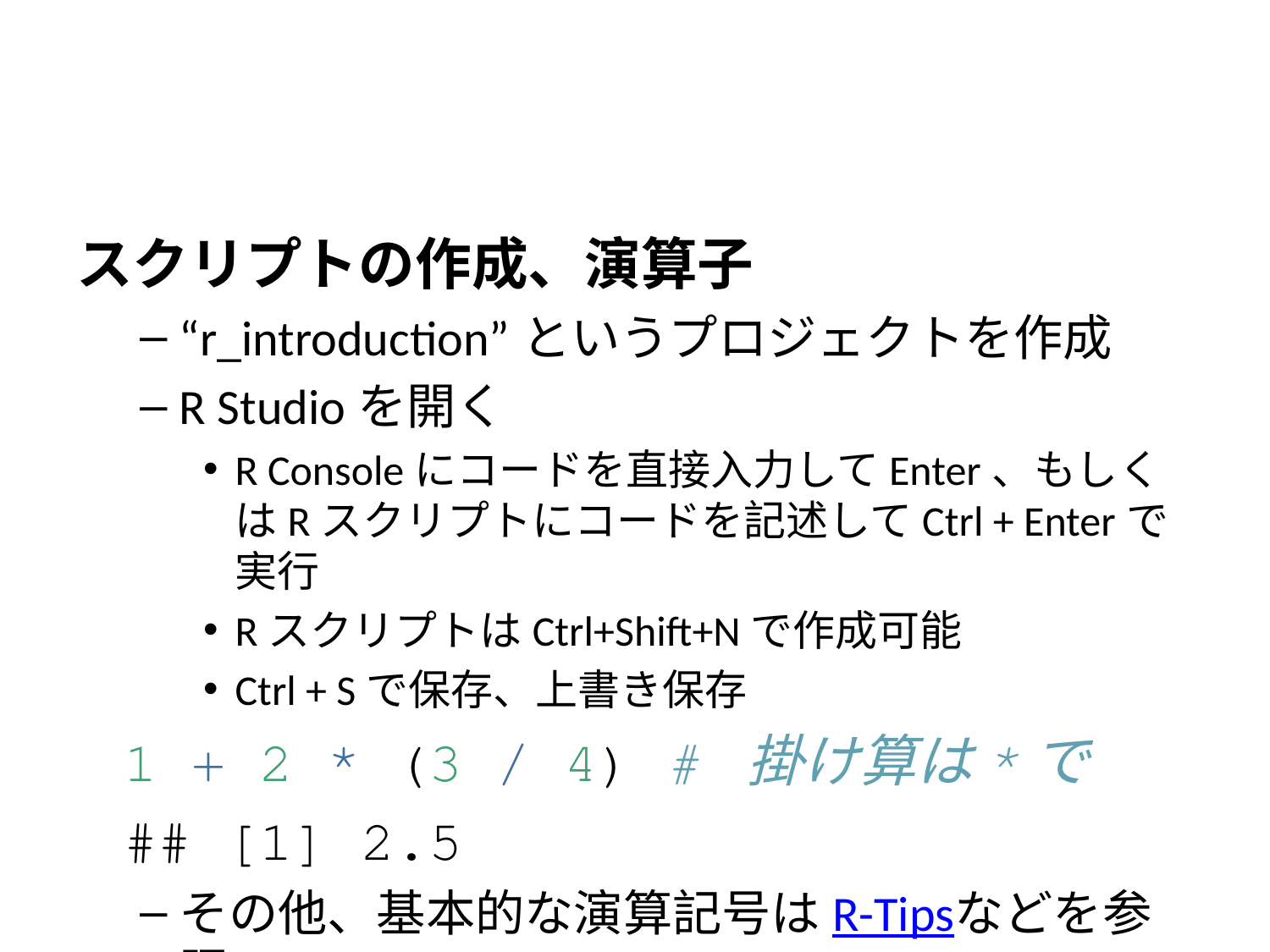

スクリプトの作成、演算子
“r_introduction”というプロジェクトを作成
R Studioを開く
R Consoleにコードを直接入力してEnter、もしくはRスクリプトにコードを記述してCtrl + Enterで実行
RスクリプトはCtrl+Shift+Nで作成可能
Ctrl + Sで保存、上書き保存
1 + 2 * (3 / 4) # 掛け算は*で
## [1] 2.5
その他、基本的な演算記号はR-Tipsなどを参照
Source: スクリプトやマークダウンファイルの編集